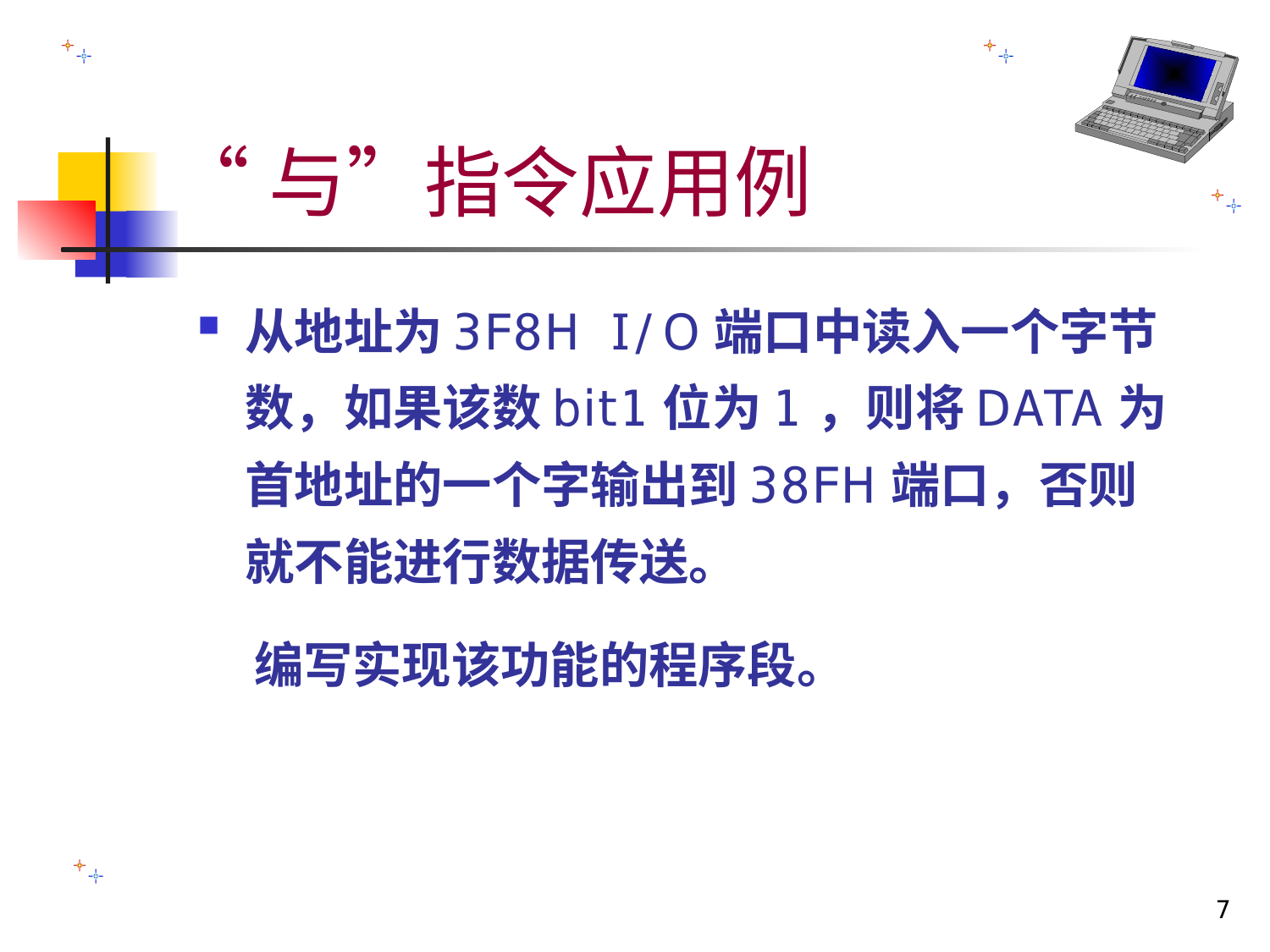

# “与”指令应用例
从地址为3F8H  I/O端口中读入一个字节数，如果该数bit1位为1，则将DATA为首地址的一个字输出到38FH端口，否则就不能进行数据传送。
    编写实现该功能的程序段。
7